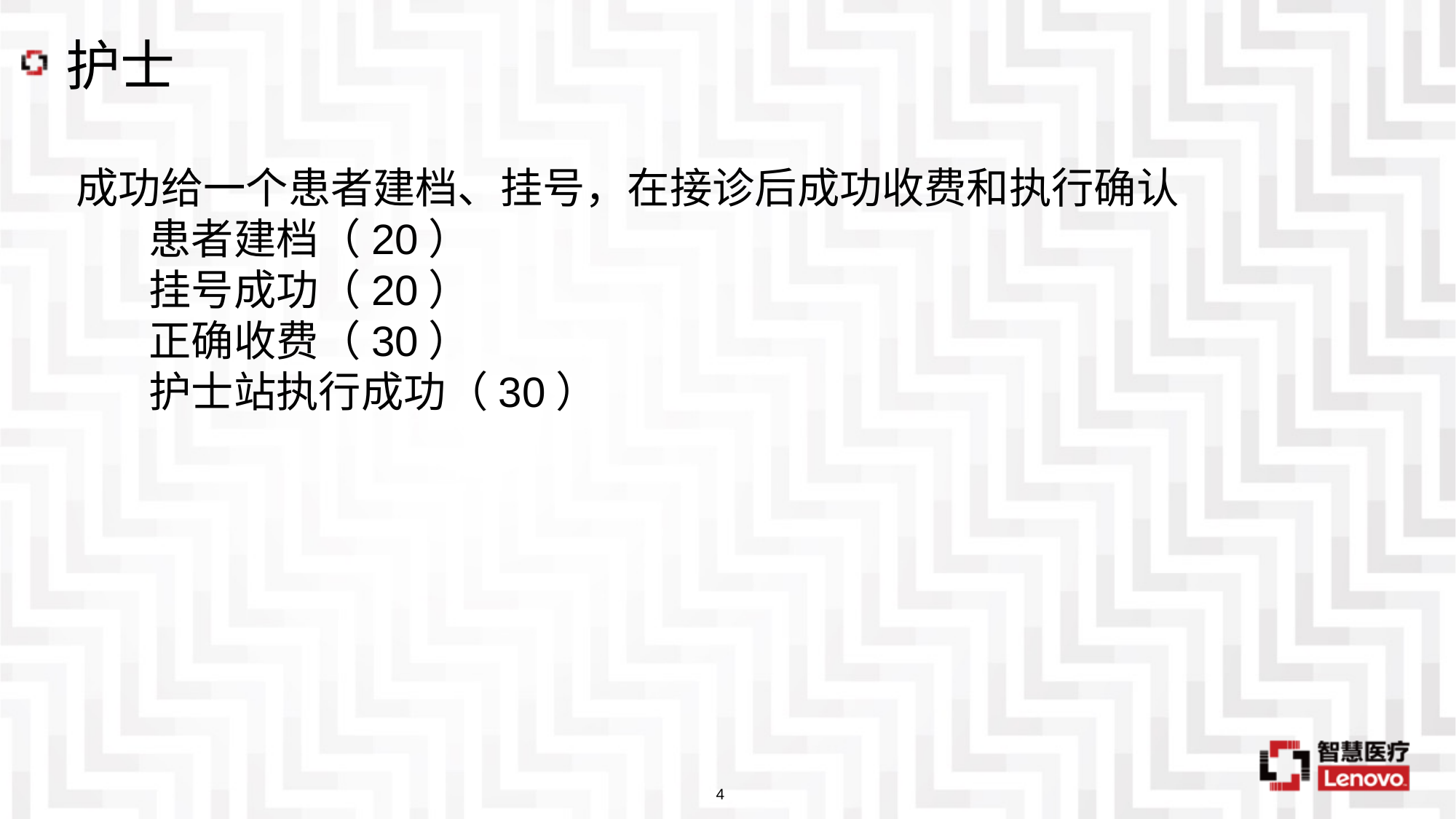

# 护士
成功给一个患者建档、挂号，在接诊后成功收费和执行确认
患者建档（20）
挂号成功（20）
正确收费（30）
护士站执行成功（30）